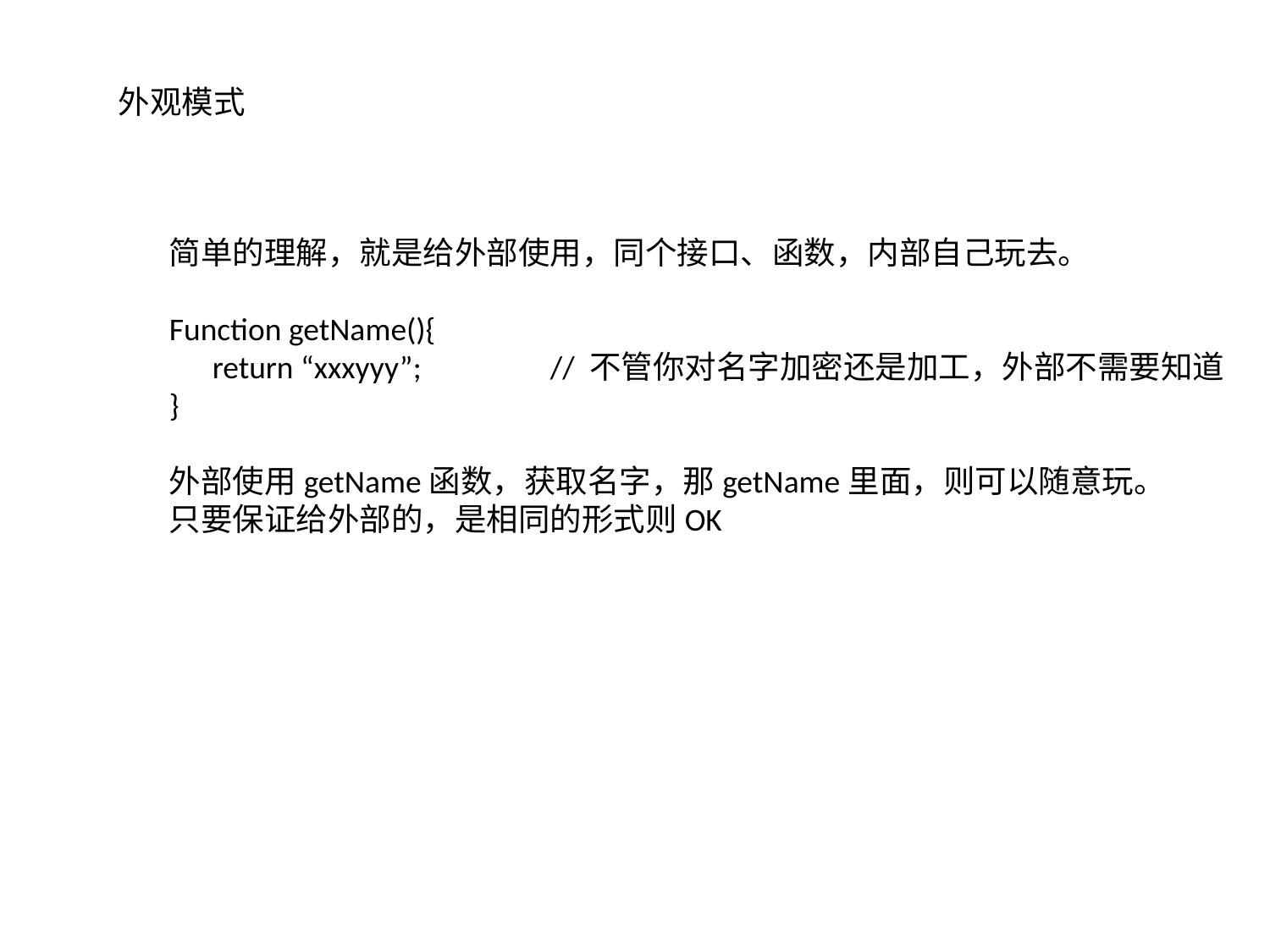

外观模式
简单的理解，就是给外部使用，同个接口、函数，内部自己玩去。

Function getName(){
      return “xxxyyy”;		// 不管你对名字加密还是加工，外部不需要知道
}

外部使用getName函数，获取名字，那getName里面，则可以随意玩。
只要保证给外部的，是相同的形式则OK